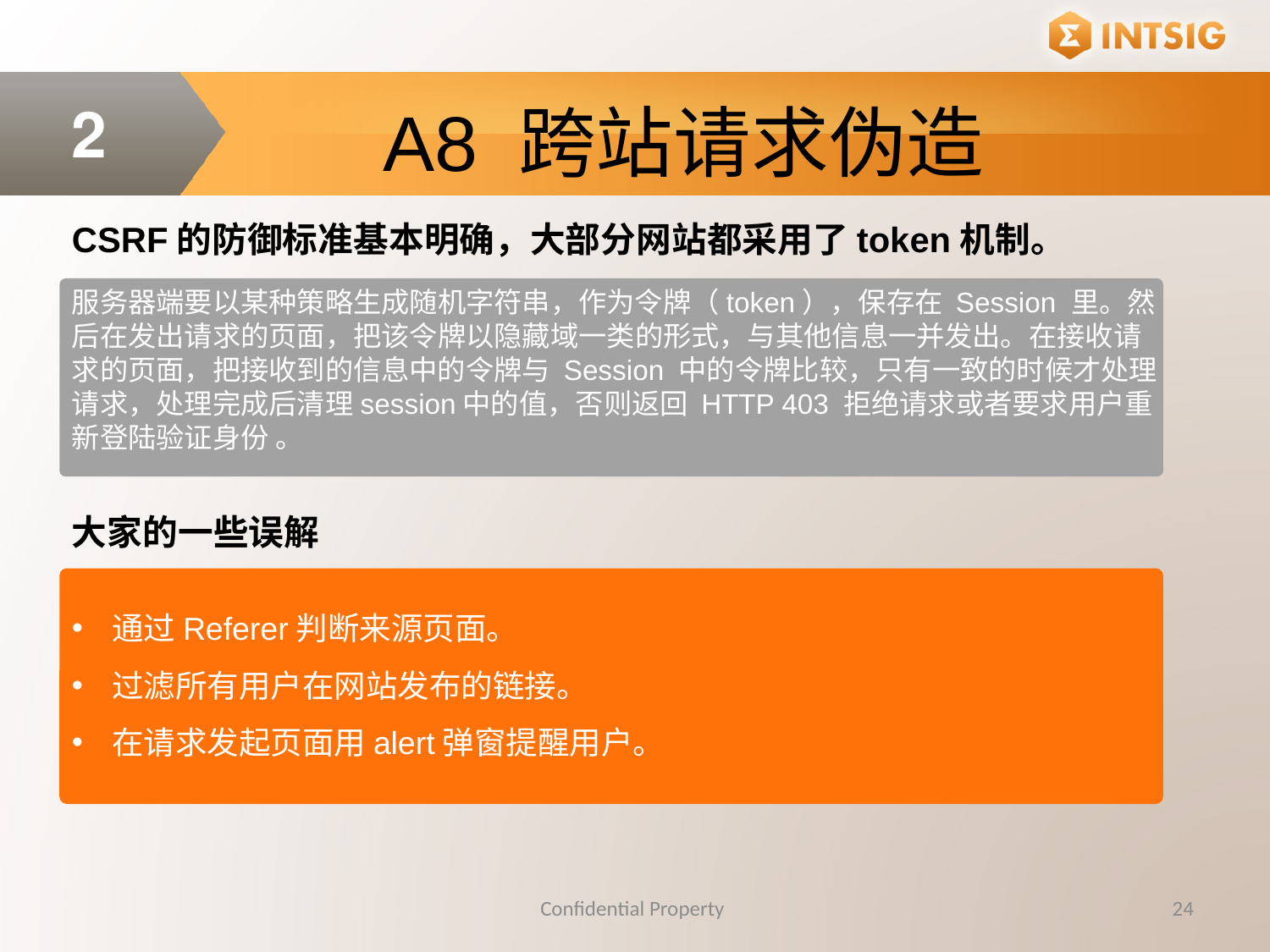

A8 跨站请求伪造
2
CSRF的防御标准基本明确，大部分网站都采用了token机制。
服务器端要以某种策略生成随机字符串，作为令牌（token），保存在 Session 里。然后在发出请求的页面，把该令牌以隐藏域一类的形式，与其他信息一并发出。在接收请求的页面，把接收到的信息中的令牌与 Session 中的令牌比较，只有一致的时候才处理请求，处理完成后清理session中的值，否则返回 HTTP 403 拒绝请求或者要求用户重新登陆验证身份 。

大家的一些误解

通过Referer判断来源页面。
过滤所有用户在网站发布的链接。
在请求发起页面用alert弹窗提醒用户。
Confidential Property
24